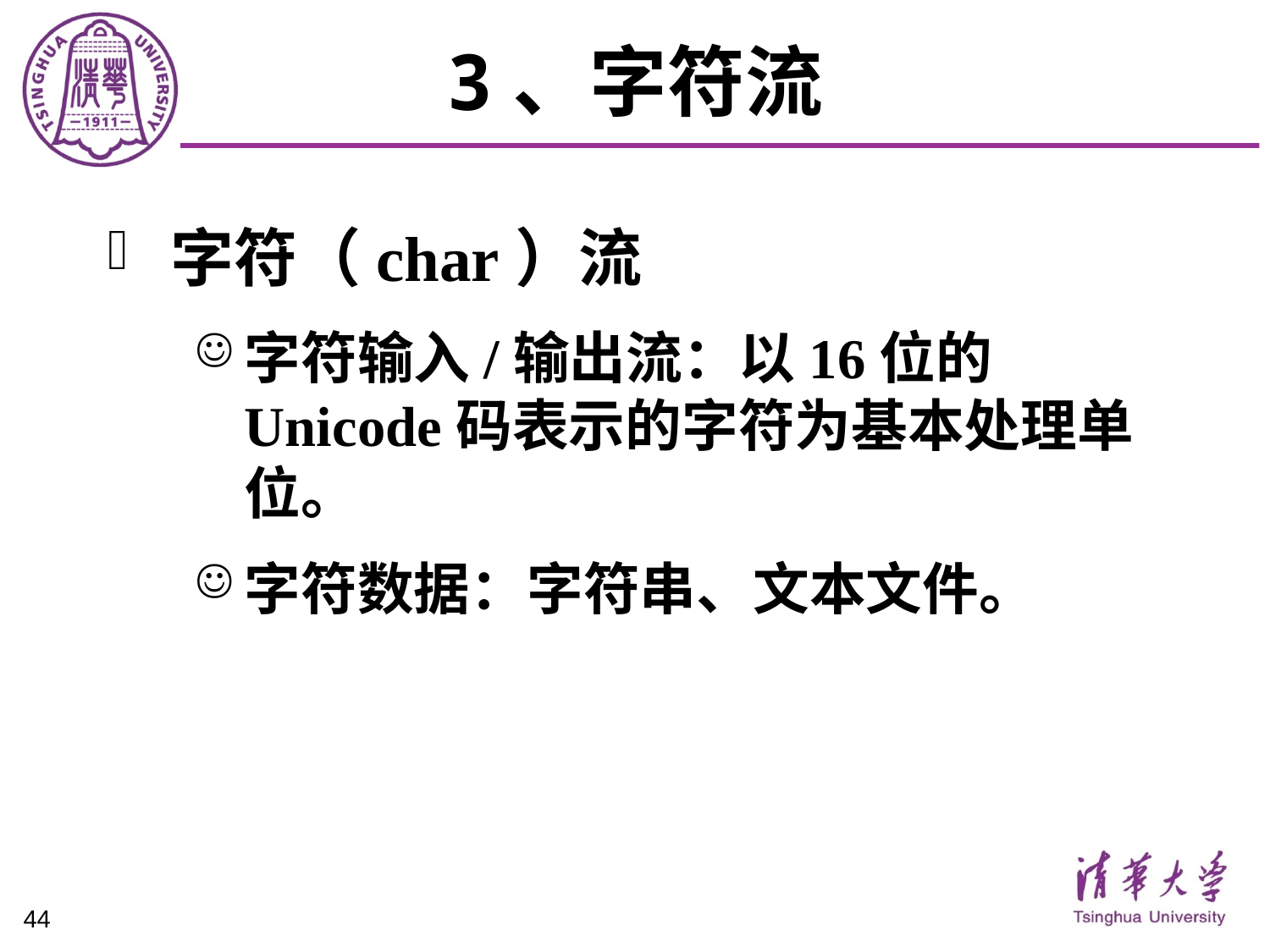

# 3、字符流
字符（char）流
字符输入/输出流：以16位的Unicode码表示的字符为基本处理单位。
字符数据：字符串、文本文件。
44